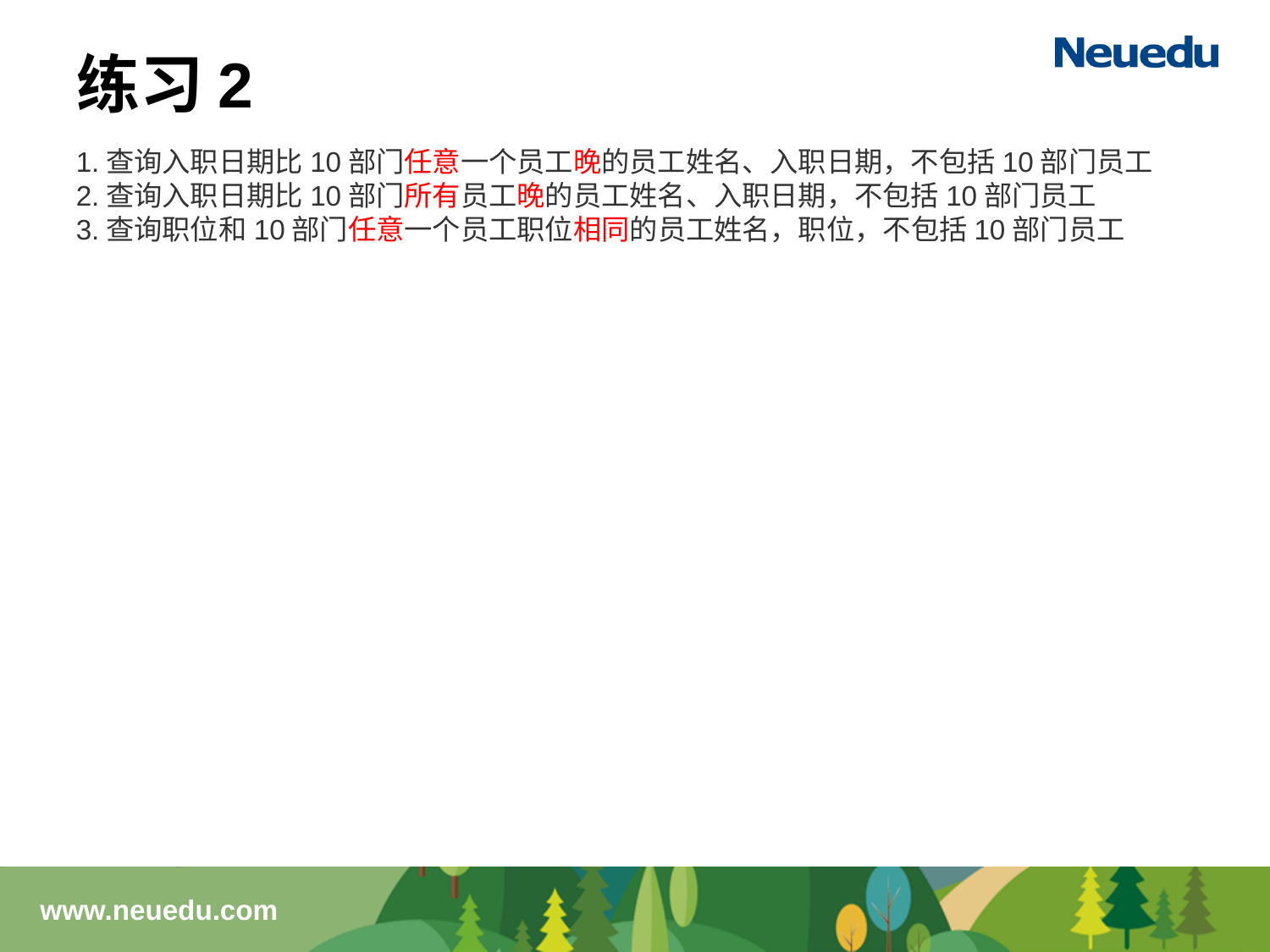

练习2
1.查询入职日期比10部门任意一个员工晚的员工姓名、入职日期，不包括10部门员工
2.查询入职日期比10部门所有员工晚的员工姓名、入职日期，不包括10部门员工
3.查询职位和10部门任意一个员工职位相同的员工姓名，职位，不包括10部门员工